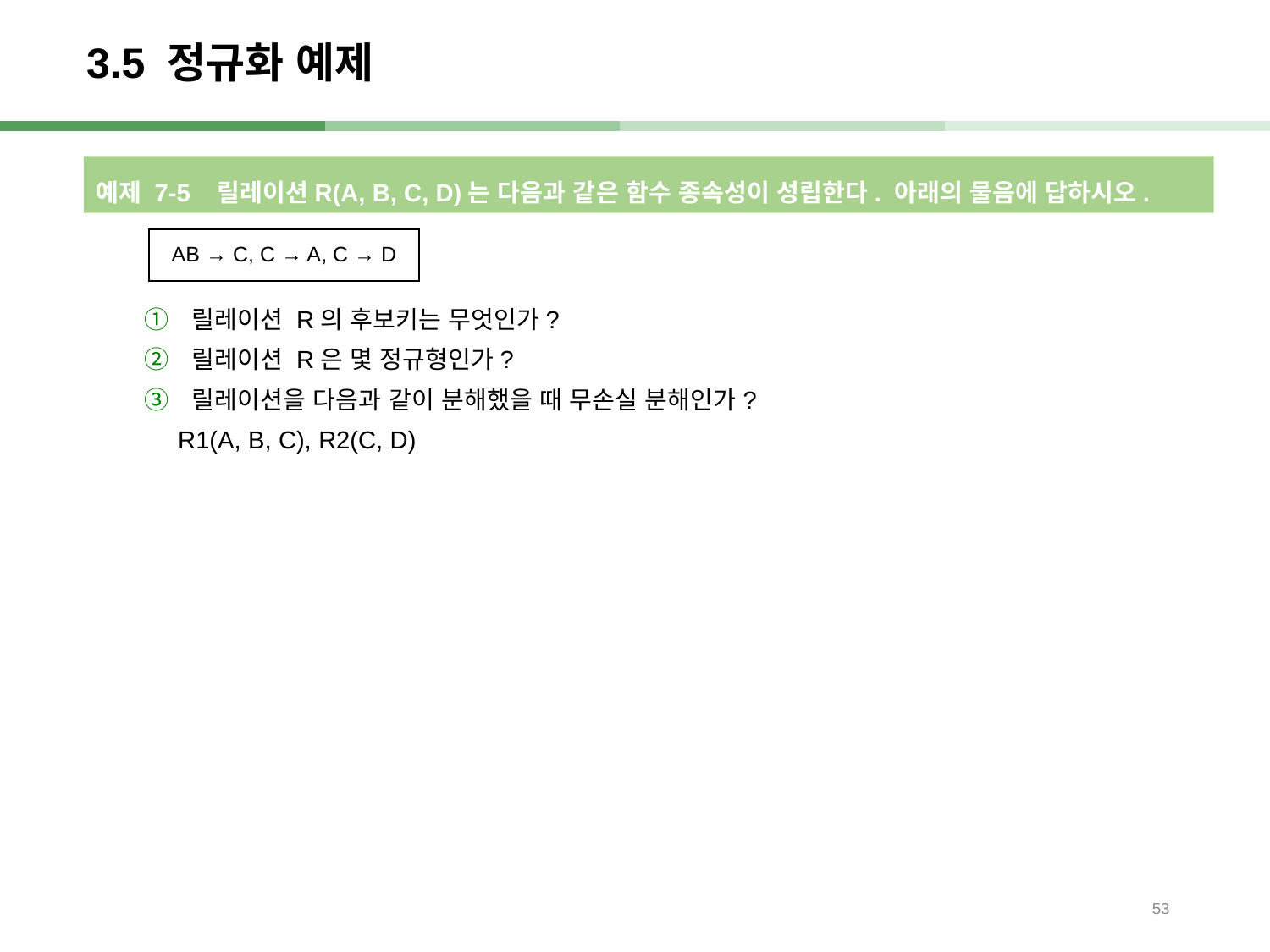

# 3.5 정규화 예제
예제 7-5   릴레이션R(A, B, C, D)는 다음과 같은 함수 종속성이 성립한다. 아래의 물음에 답하시오.

릴레이션 R의 후보키는 무엇인가?
릴레이션 R은 몇 정규형인가?
릴레이션을 다음과 같이 분해했을 때 무손실 분해인가?
        R1(A, B, C), R2(C, D)

| AB → C, C → A, C → D |
| --- |
53